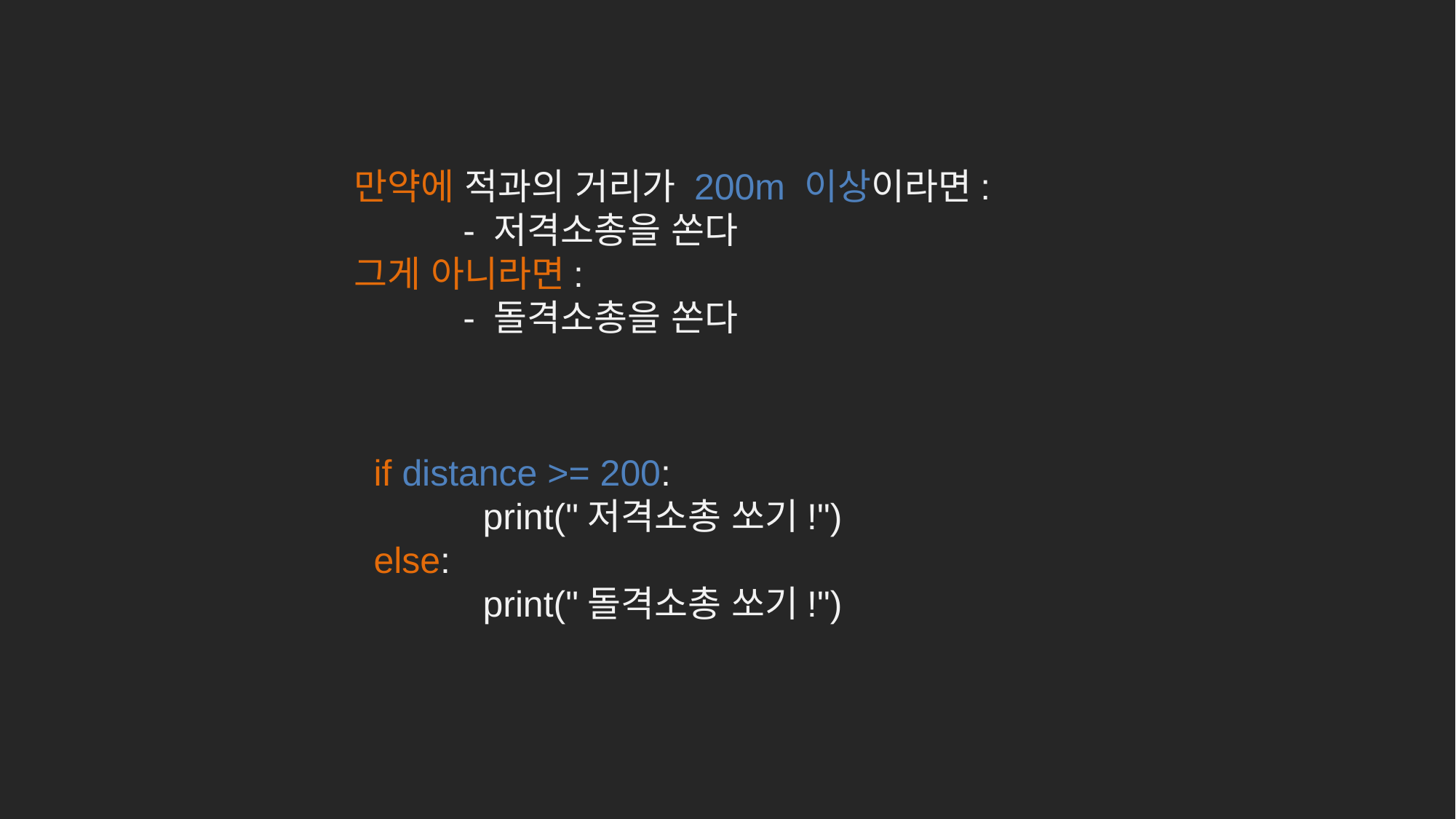

만약에 적과의 거리가 200m 이상이라면:
	- 저격소총을 쏜다
그게 아니라면:
	- 돌격소총을 쏜다
if distance >= 200:
	print("저격소총 쏘기!")
else:
	print("돌격소총 쏘기!")